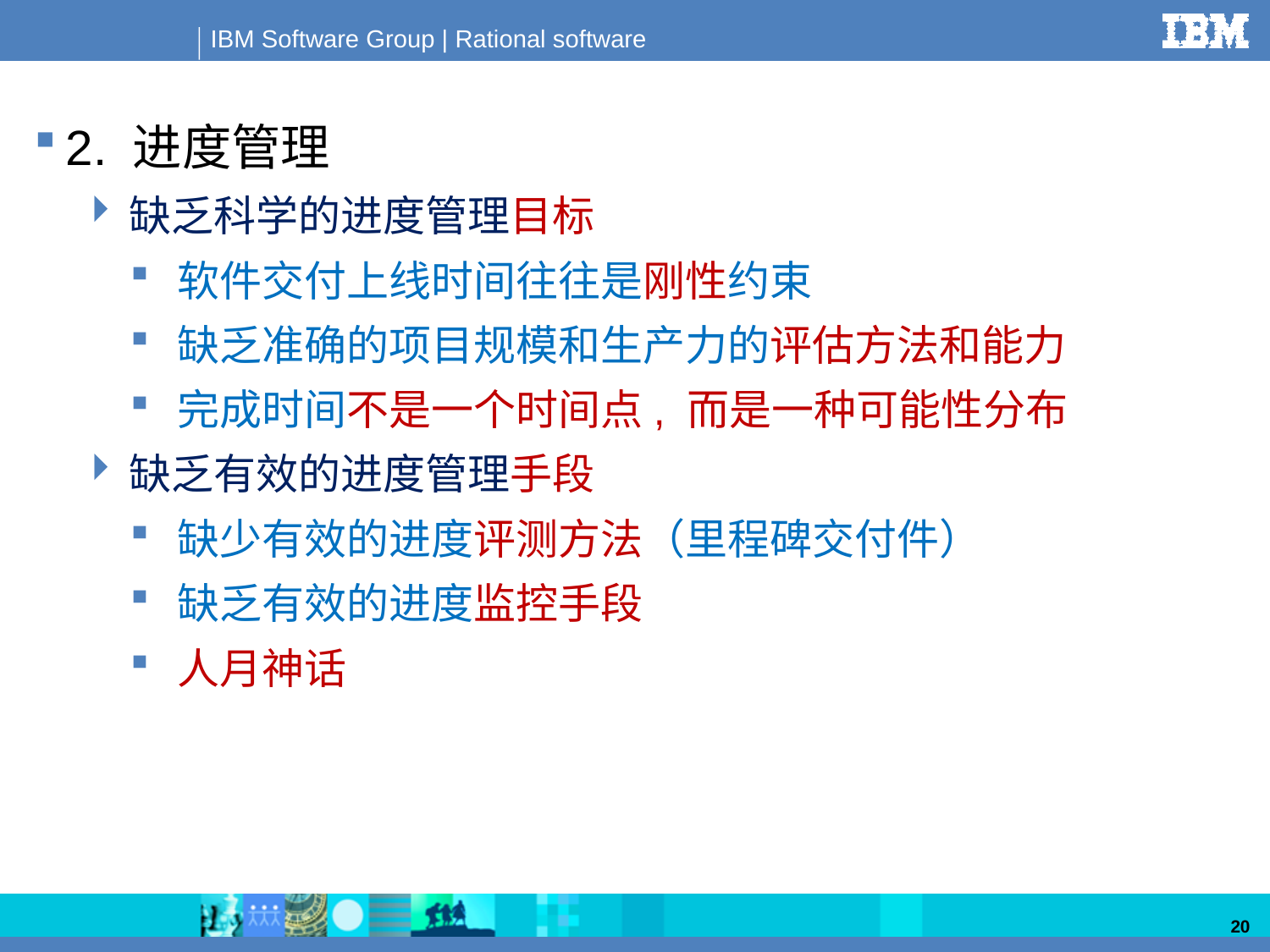

2. 进度管理
缺乏科学的进度管理目标
软件交付上线时间往往是刚性约束
缺乏准确的项目规模和生产力的评估方法和能力
完成时间不是一个时间点, 而是一种可能性分布
缺乏有效的进度管理手段
缺少有效的进度评测方法（里程碑交付件）
缺乏有效的进度监控手段
人月神话
20